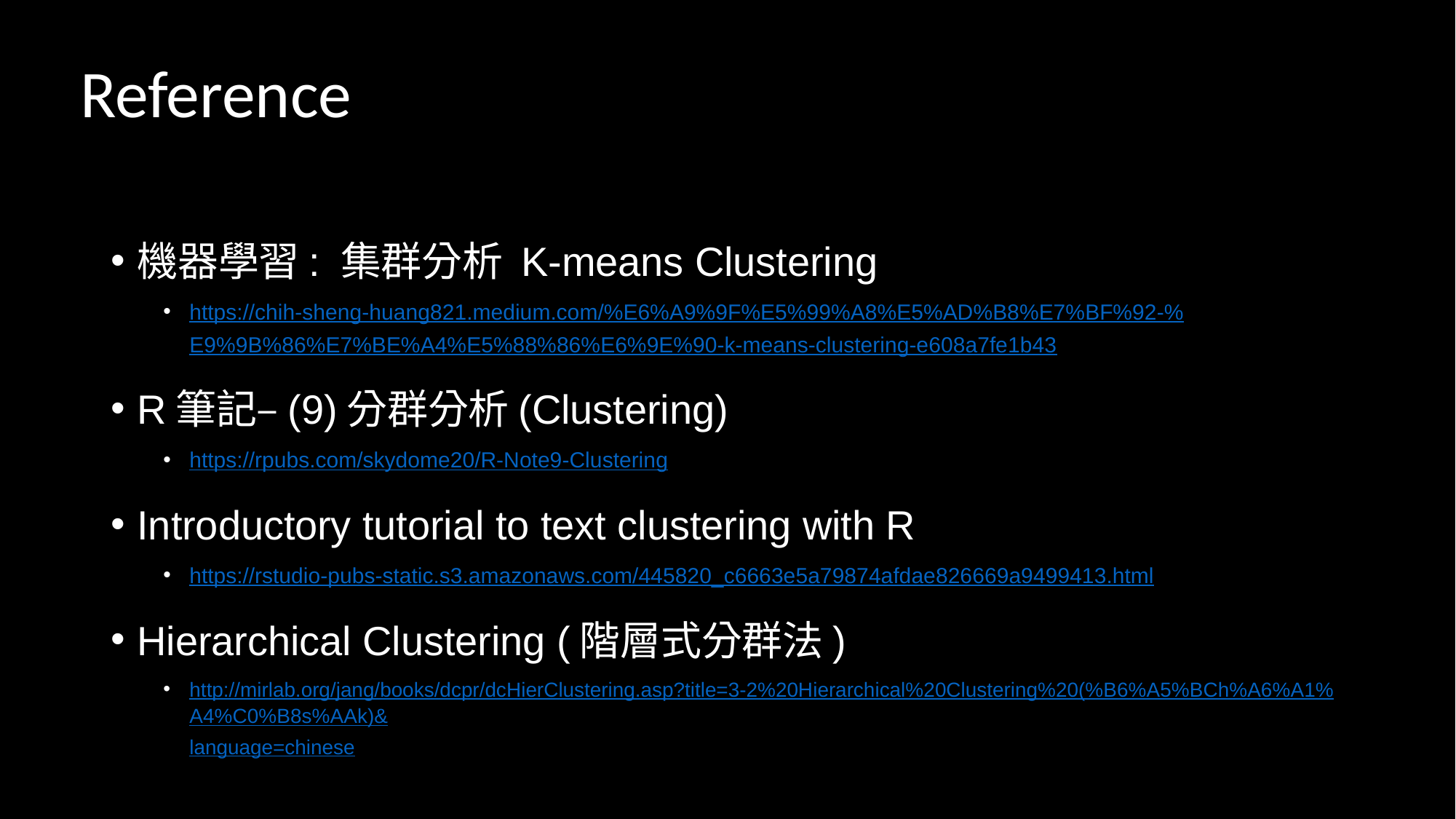

# Reference
機器學習: 集群分析 K-means Clustering
https://chih-sheng-huang821.medium.com/%E6%A9%9F%E5%99%A8%E5%AD%B8%E7%BF%92-%E9%9B%86%E7%BE%A4%E5%88%86%E6%9E%90-k-means-clustering-e608a7fe1b43
R筆記–(9)分群分析(Clustering)
https://rpubs.com/skydome20/R-Note9-Clustering
Introductory tutorial to text clustering with R
https://rstudio-pubs-static.s3.amazonaws.com/445820_c6663e5a79874afdae826669a9499413.html
Hierarchical Clustering (階層式分群法)
http://mirlab.org/jang/books/dcpr/dcHierClustering.asp?title=3-2%20Hierarchical%20Clustering%20(%B6%A5%BCh%A6%A1%A4%C0%B8s%AAk)&language=chinese